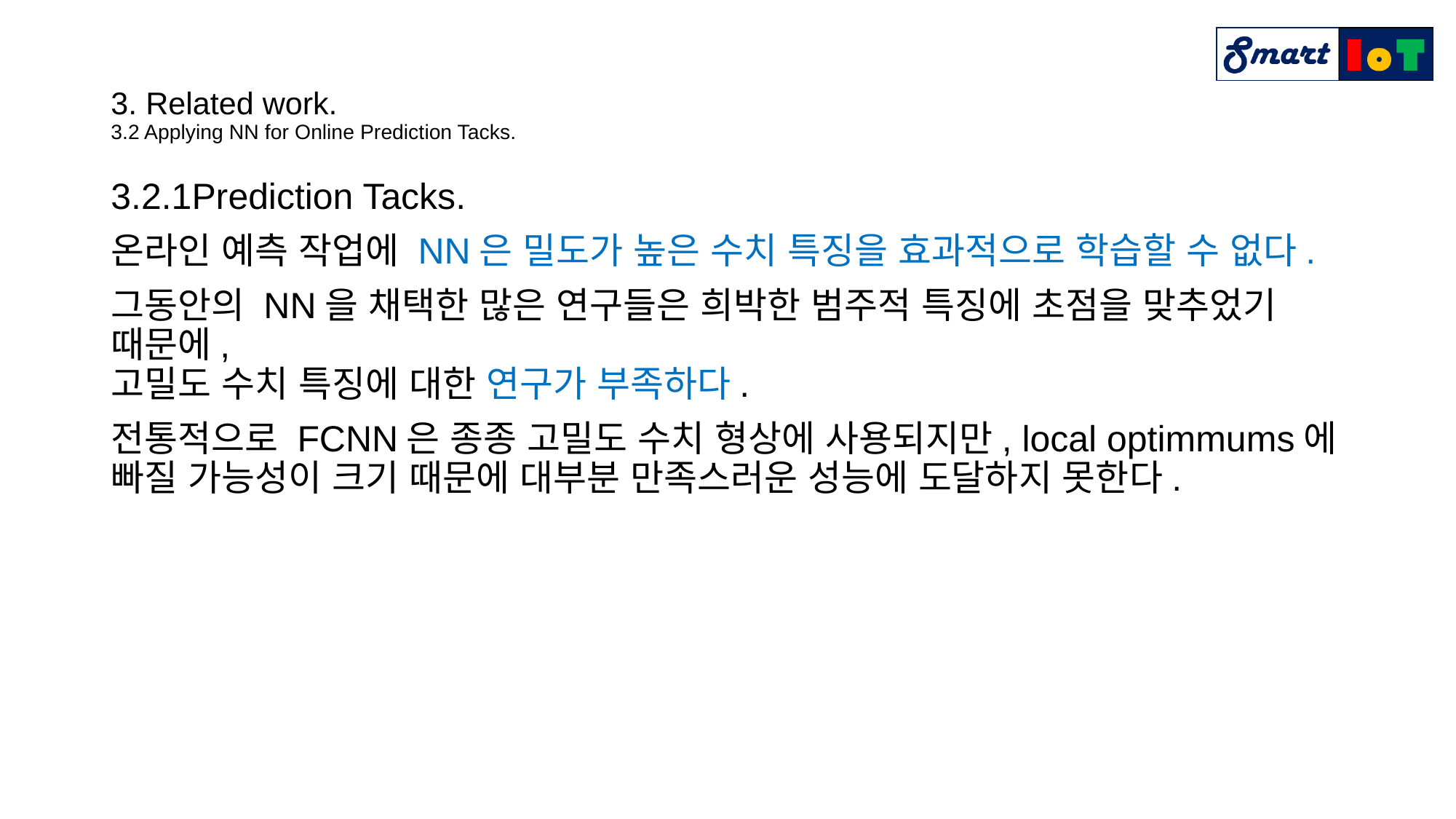

# 3. Related work. 3.2 Applying NN for Online Prediction Tacks.
3.2.1Prediction Tacks.
온라인 예측 작업에 NN은 밀도가 높은 수치 특징을 효과적으로 학습할 수 없다.
그동안의 NN을 채택한 많은 연구들은 희박한 범주적 특징에 초점을 맞추었기 때문에,
고밀도 수치 특징에 대한 연구가 부족하다.
전통적으로 FCNN은 종종 고밀도 수치 형상에 사용되지만, local optimmums에 빠질 가능성이 크기 때문에 대부분 만족스러운 성능에 도달하지 못한다.